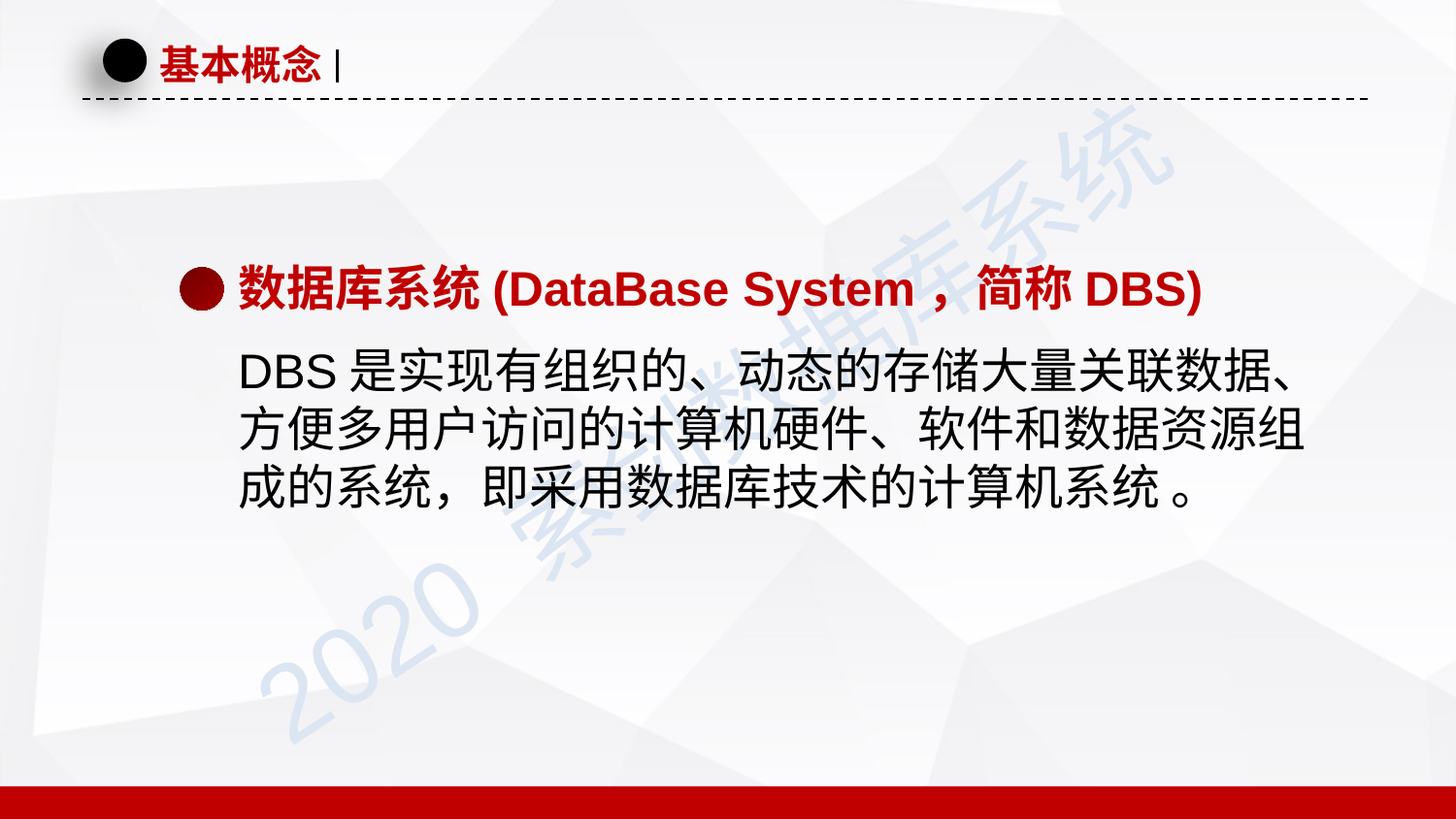

基本概念

数据库系统(DataBase System，简称DBS)
DBS是实现有组织的、动态的存储大量关联数据、方便多用户访问的计算机硬件、软件和数据资源组成的系统，即采用数据库技术的计算机系统 。